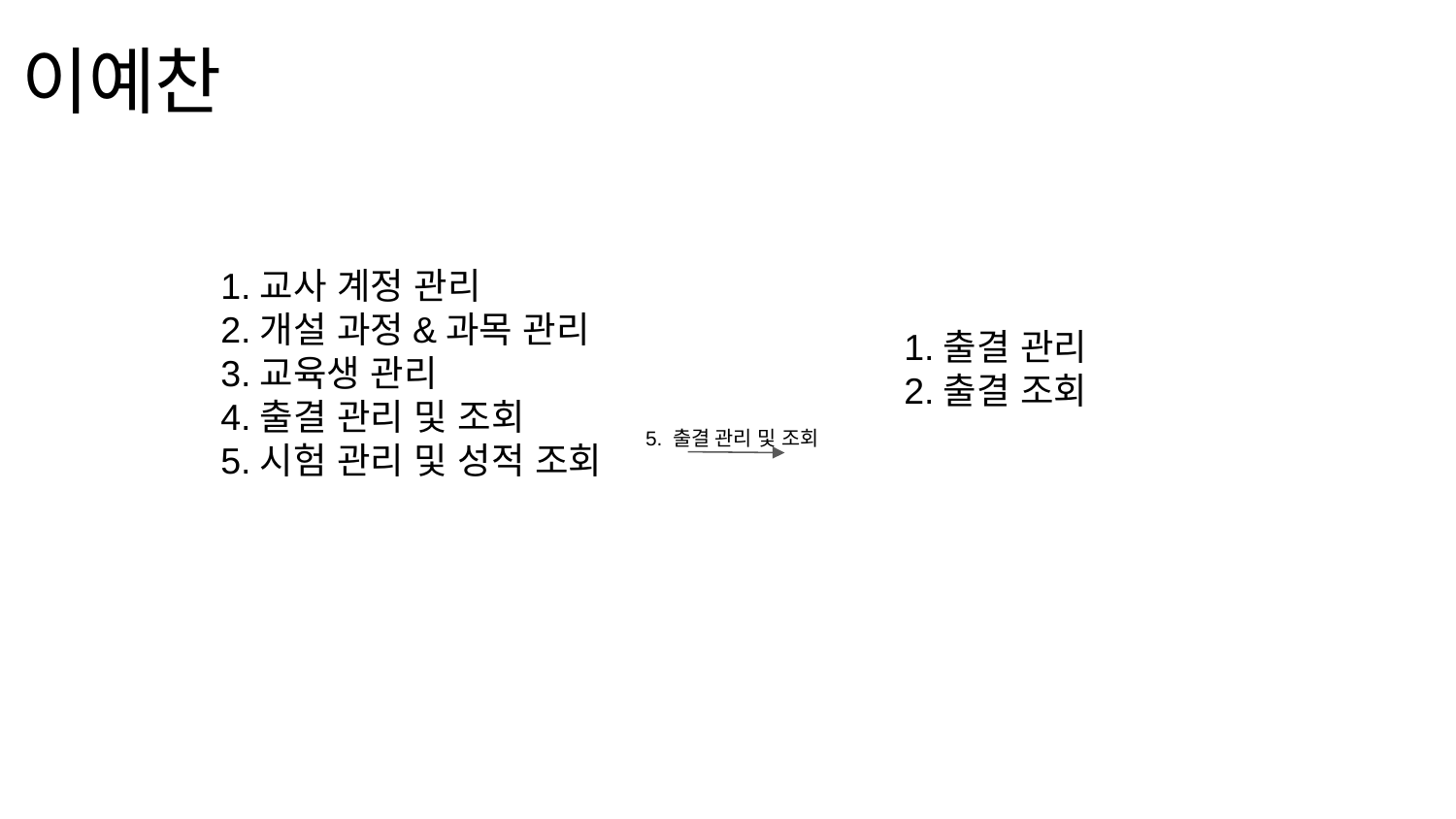

# 이예찬
1.교사 계정 관리
2.개설 과정&과목 관리
3.교육생 관리
4.출결 관리 및 조회
5.시험 관리 및 성적 조회

1.출결 관리
2.출결 조회

5. 출결 관리 및 조회